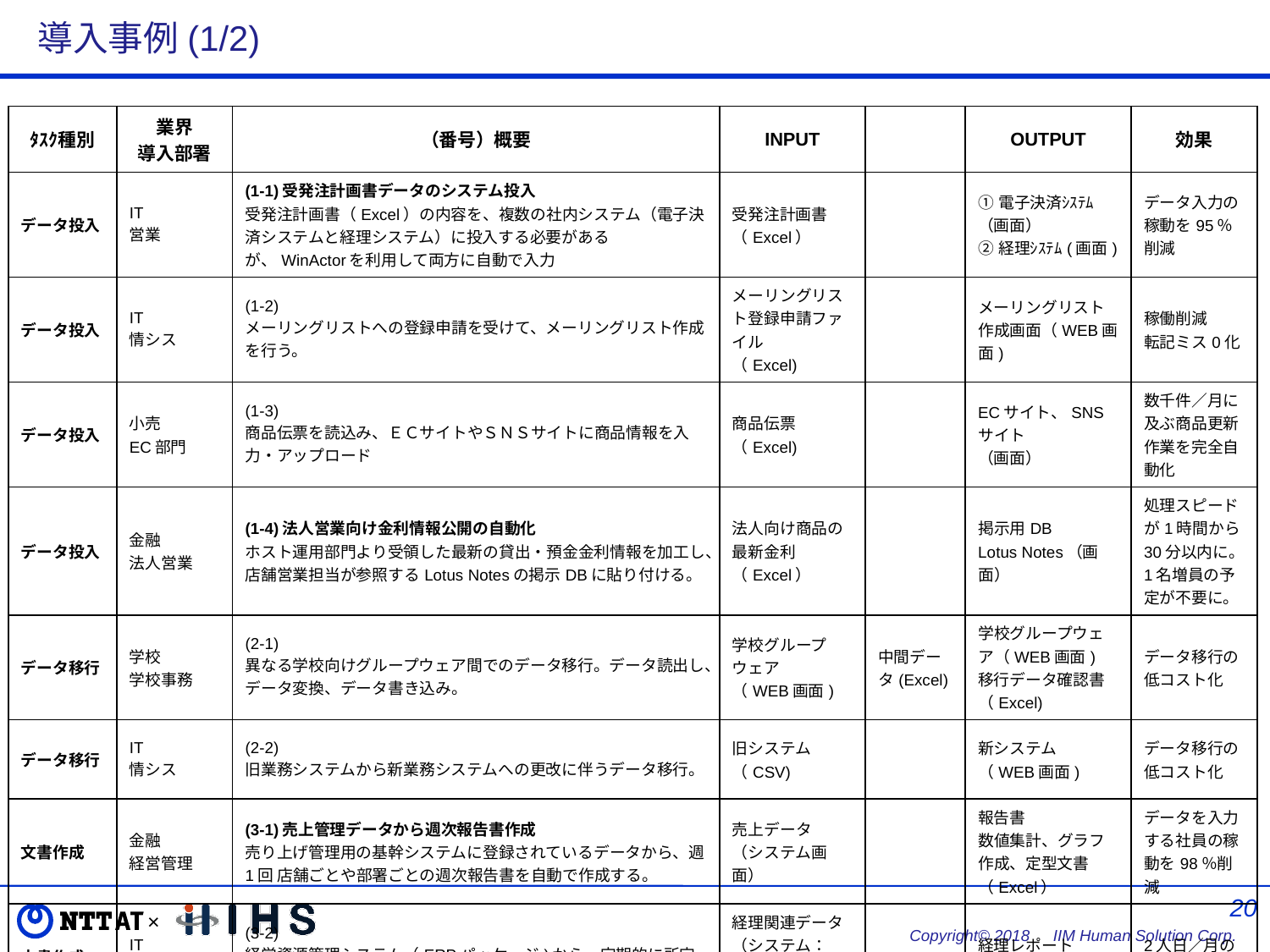

# 導入事例(1/2)
| ﾀｽｸ種別 | 業界 導入部署 | （番号）概要 | INPUT |  | OUTPUT | 効果 |
| --- | --- | --- | --- | --- | --- | --- |
| データ投入 | IT 営業 | (1-1)受発注計画書データのシステム投入 受発注計画書（Excel）の内容を、複数の社内システム（電子決済システムと経理システム）に投入する必要があるが、WinActorを利用して両方に自動で入力 | 受発注計画書（Excel） |  | ①電子決済ｼｽﾃﾑ（画面） ②経理ｼｽﾃﾑ(画面) | データ入力の稼動を95％削減 |
| データ投入 | IT 情シス | (1-2) メーリングリストへの登録申請を受けて、メーリングリスト作成を行う。 | メーリングリスト登録申請ファイル （Excel) |  | メーリングリスト作成画面（WEB画面) | 稼働削減 転記ミス0化 |
| データ投入 | 小売 EC部門 | (1-3) 商品伝票を読込み、ＥＣサイトやＳＮＳサイトに商品情報を入力・アップロード | 商品伝票 （Excel) |  | ECサイト、SNSサイト （画面） | 数千件／月に及ぶ商品更新作業を完全自動化 |
| データ投入 | 金融 法人営業 | (1-4)法人営業向け金利情報公開の自動化 ホスト運用部門より受領した最新の貸出・預金金利情報を加工し、店舗営業担当が参照するLotus Notesの掲示DBに貼り付ける。 | 法人向け商品の 最新金利 （Excel） |  | 掲示用DB Lotus Notes（画面） | 処理スピードが1時間から30分以内に。1名増員の予定が不要に。 |
| データ移行 | 学校 学校事務 | (2-1) 異なる学校向けグループウェア間でのデータ移行。データ読出し、データ変換、データ書き込み。 | 学校グループウェア （WEB画面) | 中間データ(Excel) | 学校グループウェア（WEB画面) 移行データ確認書（Excel) | データ移行の低コスト化 |
| データ移行 | IT 情シス | (2-2) 旧業務システムから新業務システムへの更改に伴うデータ移行。 | 旧システム （CSV) |  | 新システム （WEB画面) | データ移行の低コスト化 |
| 文書作成 | 金融 経営管理 | (3-1)売上管理データから週次報告書作成 売り上げ管理用の基幹システムに登録されているデータから、週1回 店舗ごとや部署ごとの週次報告書を自動で作成する。 | 売上データ （システム画面） |  | 報告書 数値集計、グラフ作成、定型文書 （Excel） | データを入力する社員の稼動を98％削減 |
| 文書作成 | IT 経理 | (3-2) 経営資源管理システム（ERPパッケージ)から、定期的に所定の経理レポート（Excel)を作成 | 経理関連データ （システム：ERPパッケージ画面） |  | 経理レポート （Excel) | 2人日／月の稼動削減 |
20